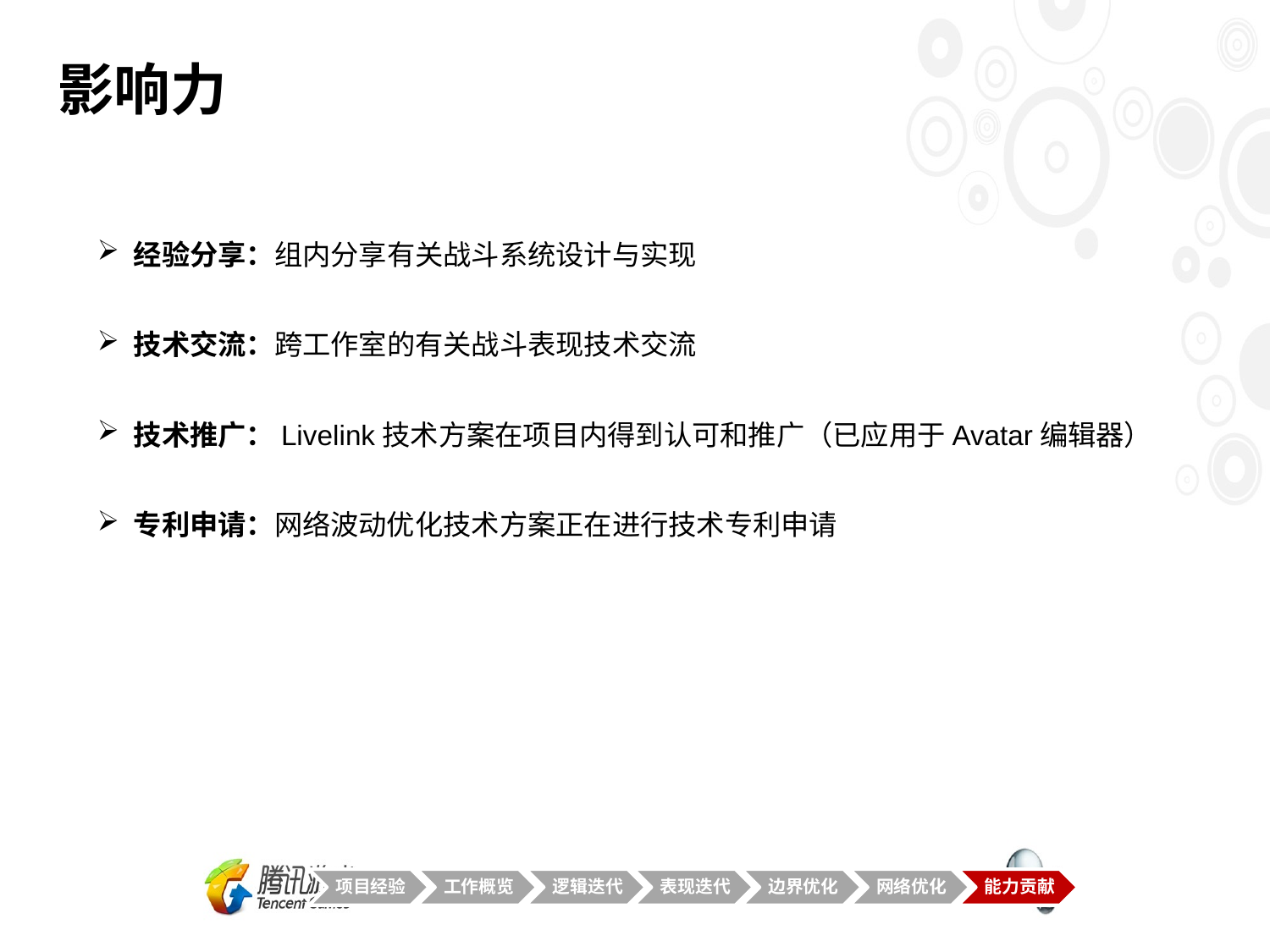

# 影响力
经验分享：组内分享有关战斗系统设计与实现
技术交流：跨工作室的有关战斗表现技术交流
技术推广：Livelink技术方案在项目内得到认可和推广（已应用于Avatar编辑器）
专利申请：网络波动优化技术方案正在进行技术专利申请
项目经验
工作概览
逻辑迭代
表现迭代
边界优化
网络优化
能力贡献